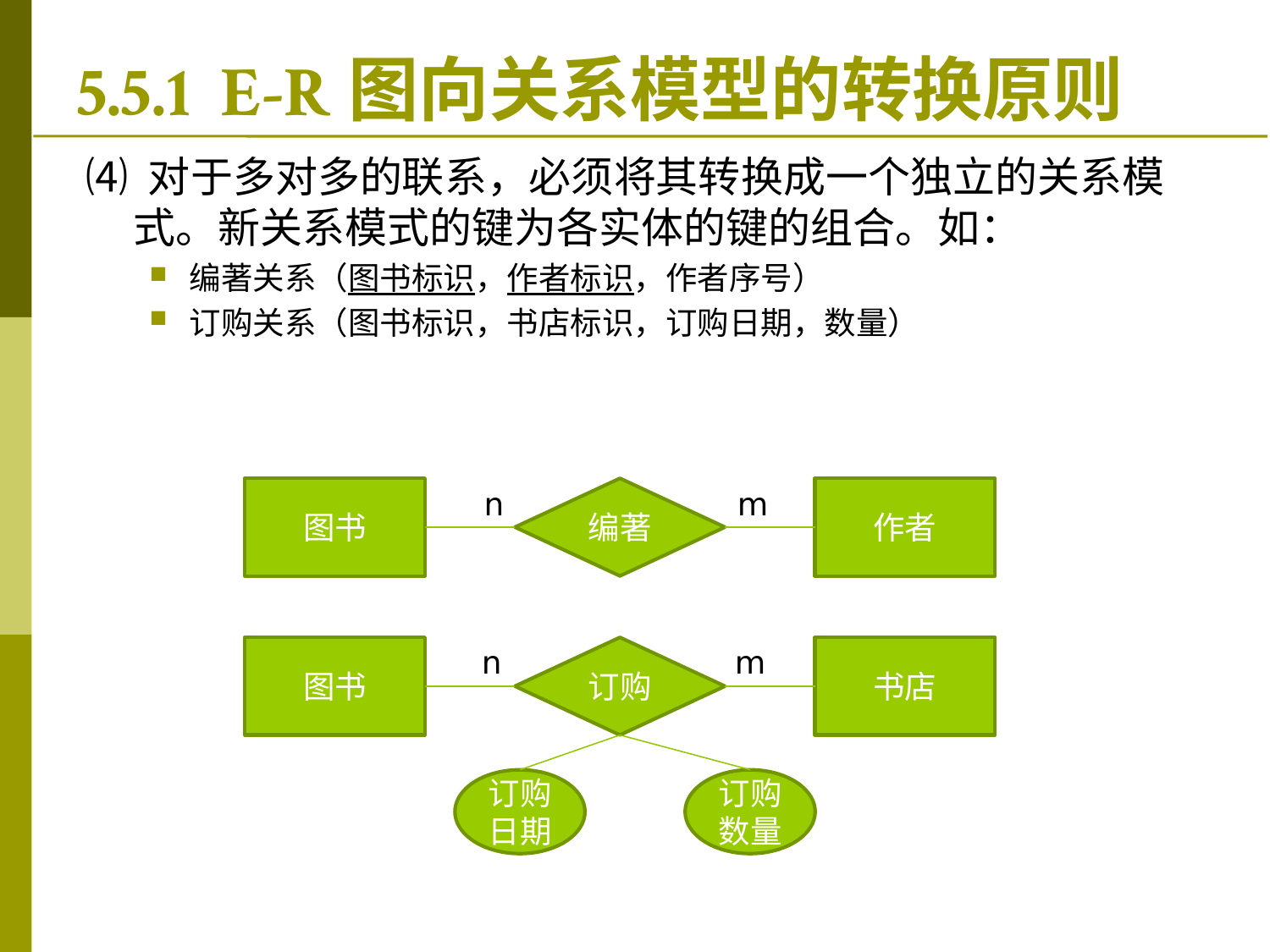

5.5.1  E-R图向关系模型的转换原则
⑷ 对于多对多的联系，必须将其转换成一个独立的关系模式。新关系模式的键为各实体的键的组合。如：
编著关系（图书标识，作者标识，作者序号）
订购关系（图书标识，书店标识，订购日期，数量）
图书
n                       m
编著
作者
n                       m
图书
订购
书店
订购日期
订购数量